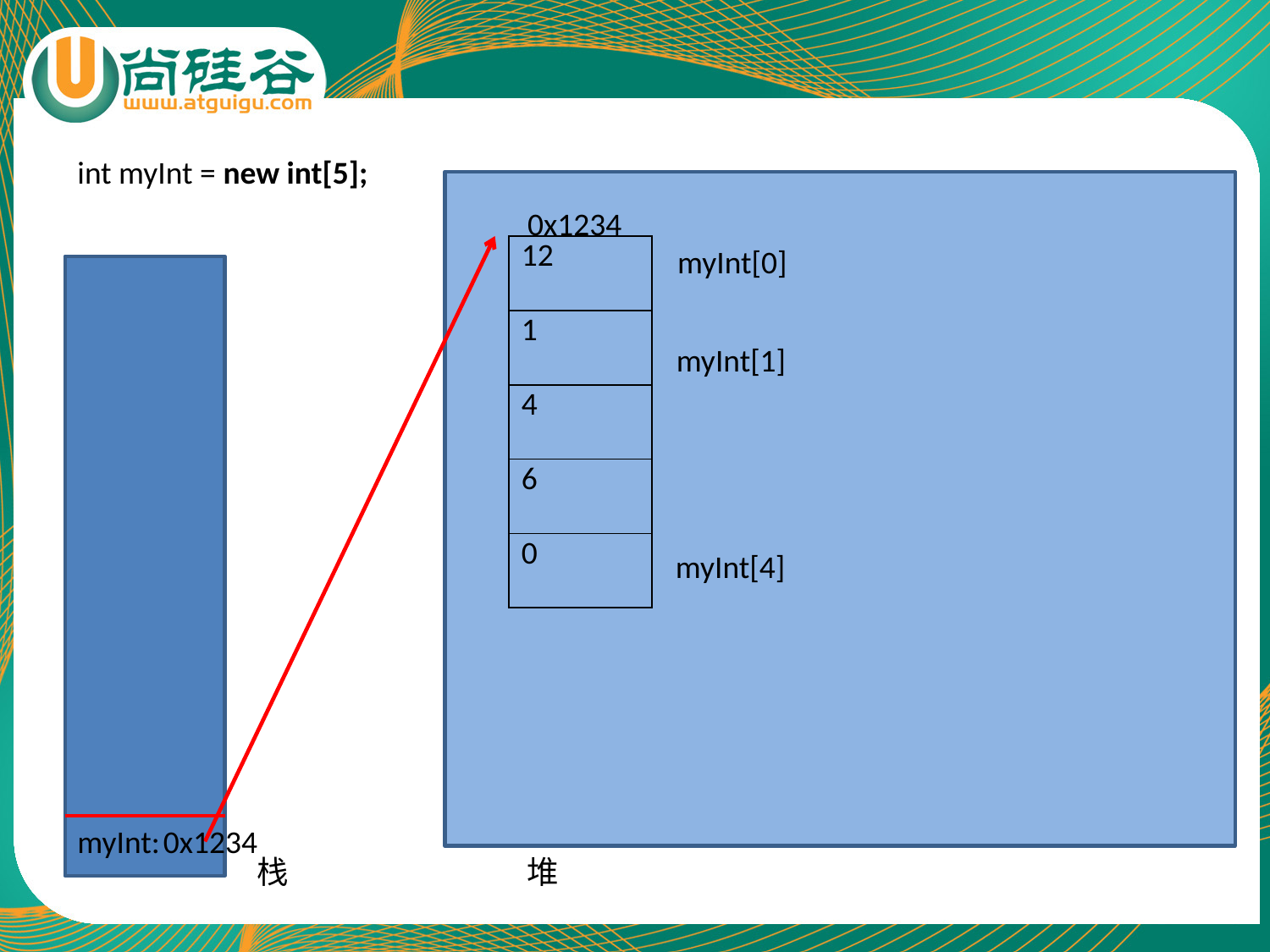

int myInt = new int[5];

0x1234
| 12 |
| --- |
| 1 |
| 4 |
| 6 |
| 0 |
myInt[0]

myInt[1]
myInt[4]
myInt:
0x1234
栈
堆